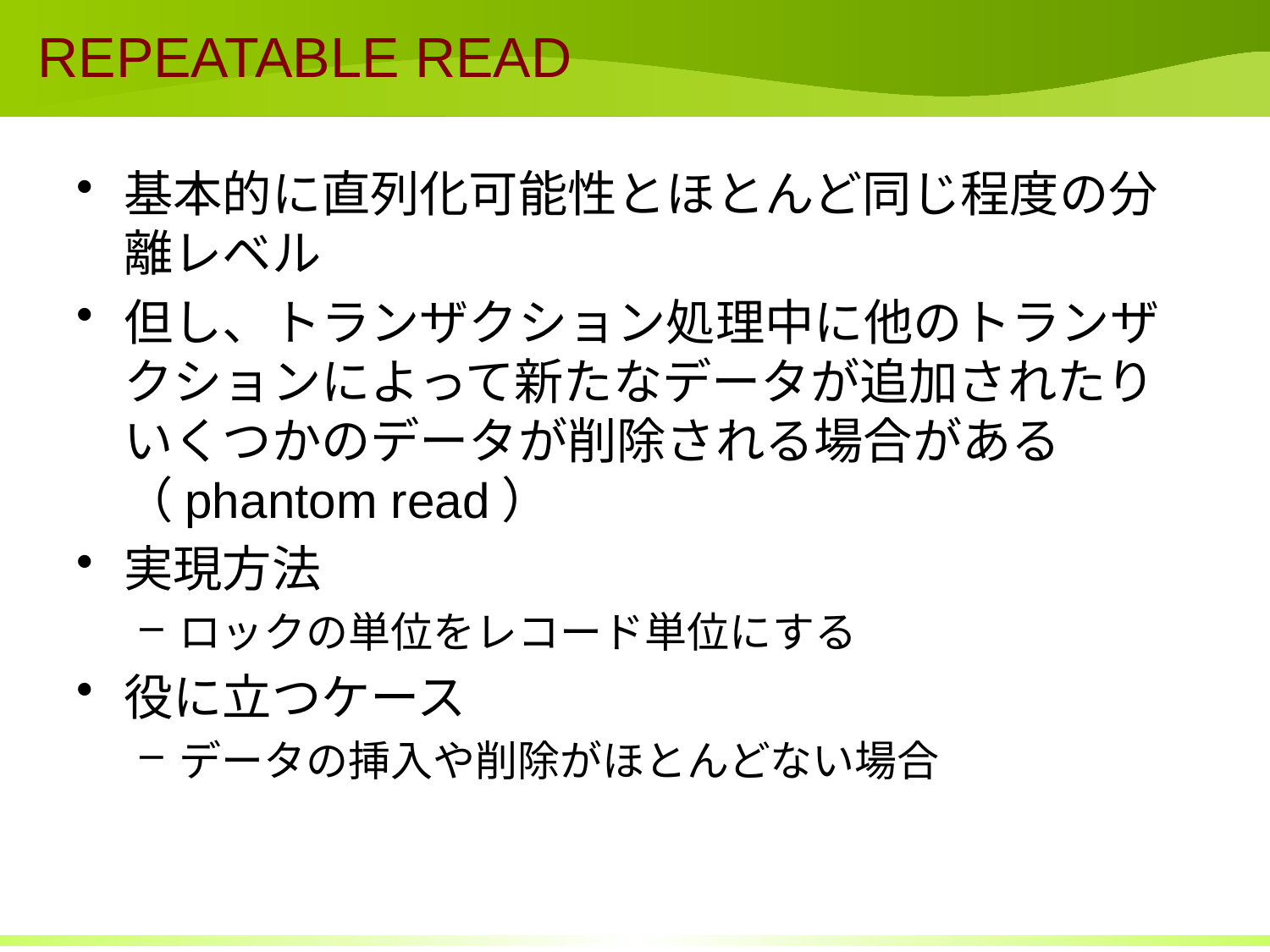

# REPEATABLE READ
基本的に直列化可能性とほとんど同じ程度の分離レベル
但し、トランザクション処理中に他のトランザクションによって新たなデータが追加されたりいくつかのデータが削除される場合がある（phantom read）
実現方法
ロックの単位をレコード単位にする
役に立つケース
データの挿入や削除がほとんどない場合